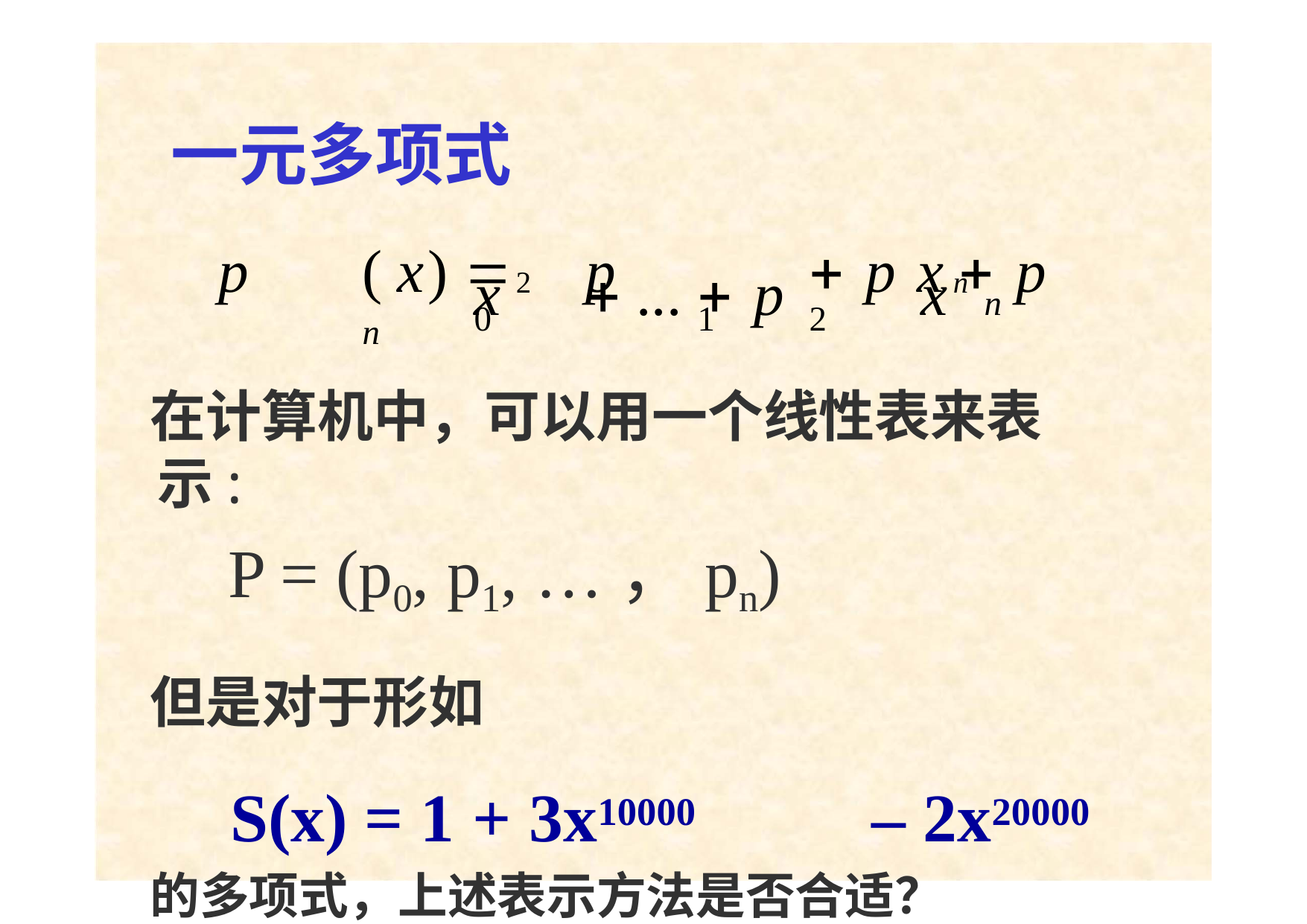

# 一元多项式

p		( x) =	p		+ p x + p		x 2	+ ... + p		xn  n			0		1	2			n
在计算机中，可以用一个线性表来表示:
P = (p0, p1, …，pn)
但是对于形如
S(x) = 1 + 3x10000	– 2x20000
的多项式，上述表示方法是否合适？